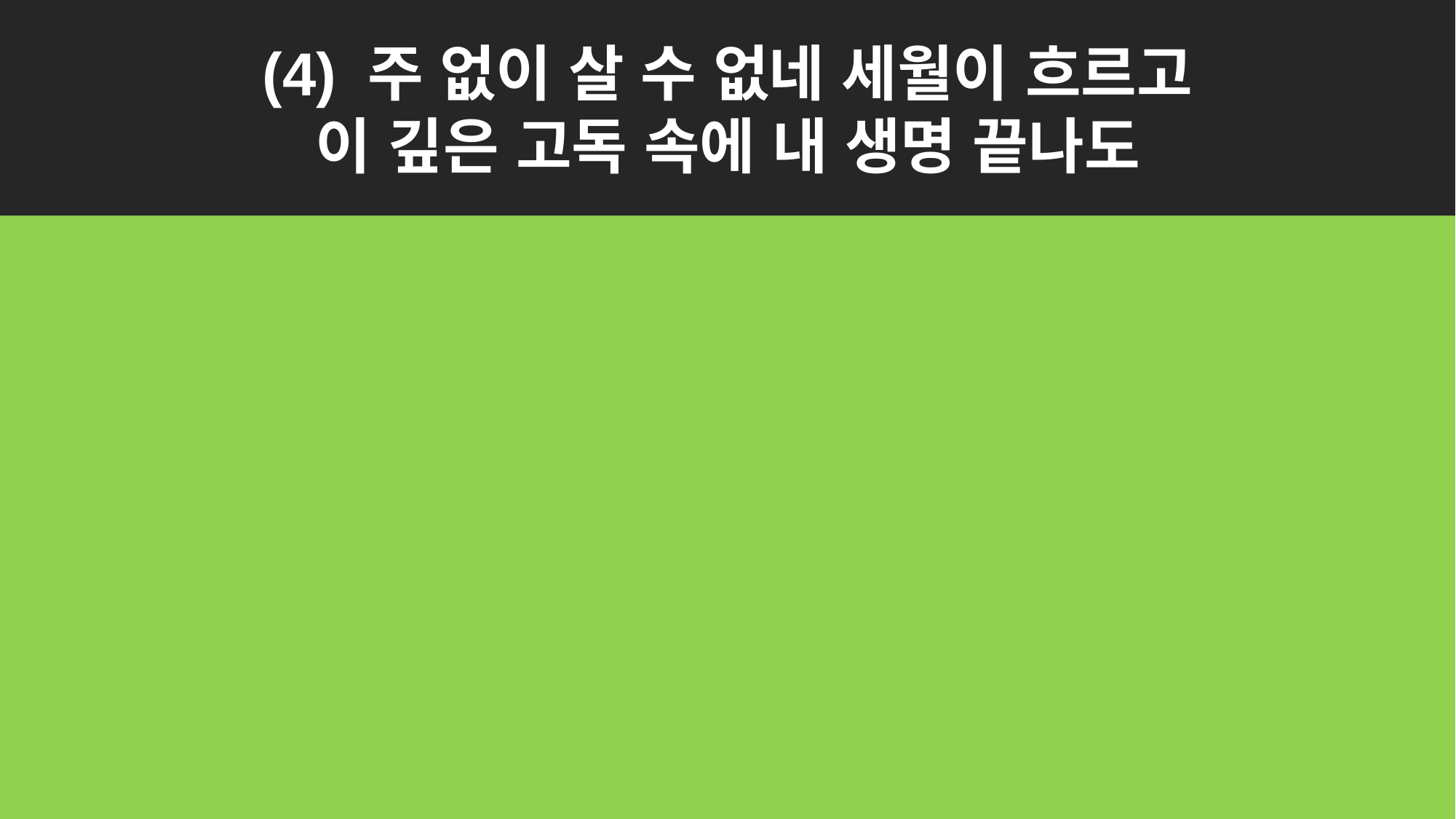

(4) 주 없이 살 수 없네 세월이 흐르고
이 깊은 고독 속에 내 생명 끝나도